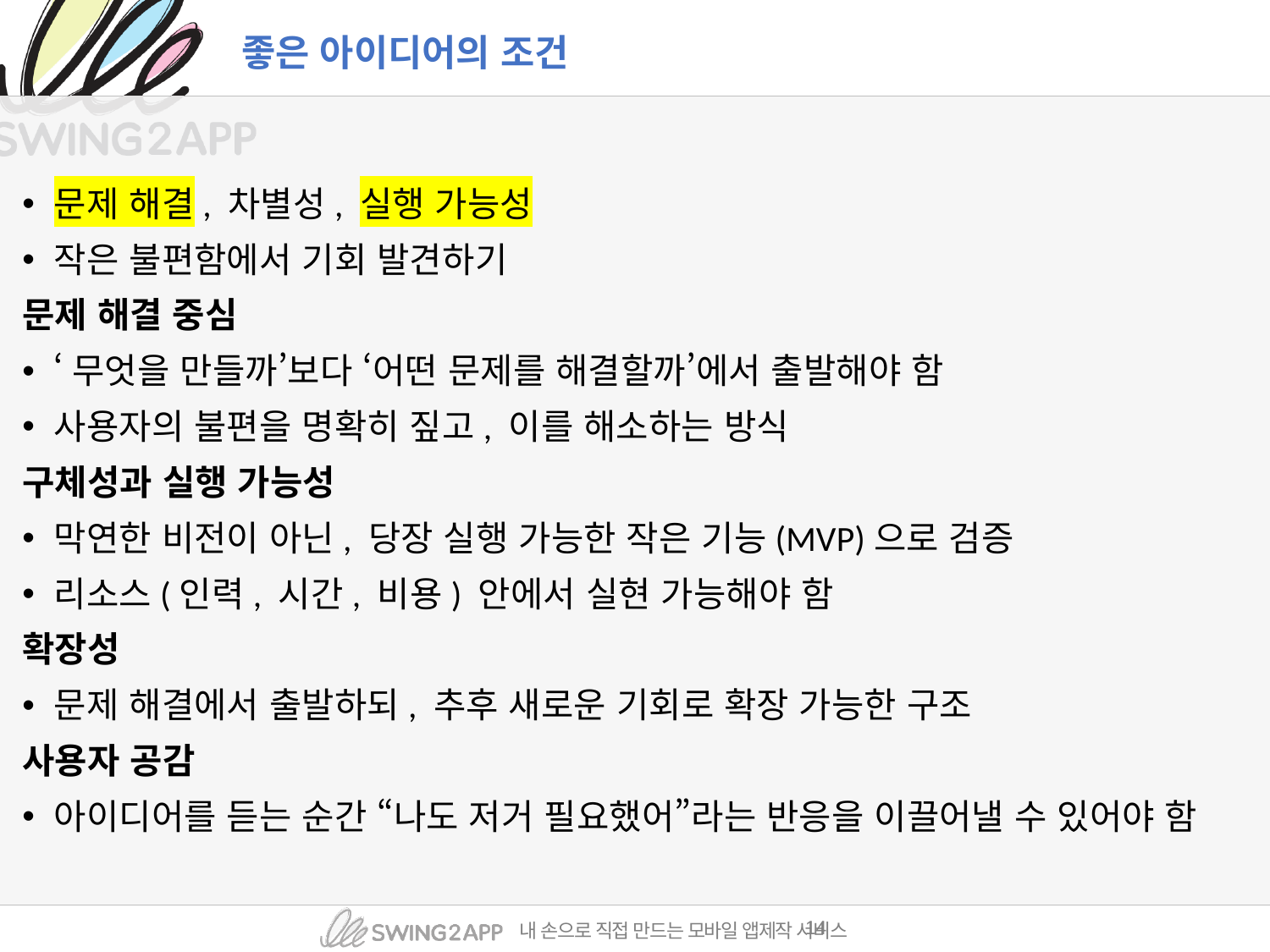

# 좋은 아이디어의 조건

문제 해결, 차별성, 실행 가능성
작은 불편함에서 기회 발견하기
문제 해결 중심
‘무엇을 만들까’보다 ‘어떤 문제를 해결할까’에서 출발해야 함
사용자의 불편을 명확히 짚고, 이를 해소하는 방식
구체성과 실행 가능성
막연한 비전이 아닌, 당장 실행 가능한 작은 기능(MVP)으로 검증
리소스(인력, 시간, 비용) 안에서 실현 가능해야 함
확장성
문제 해결에서 출발하되, 추후 새로운 기회로 확장 가능한 구조
사용자 공감
아이디어를 듣는 순간 “나도 저거 필요했어”라는 반응을 이끌어낼 수 있어야 함